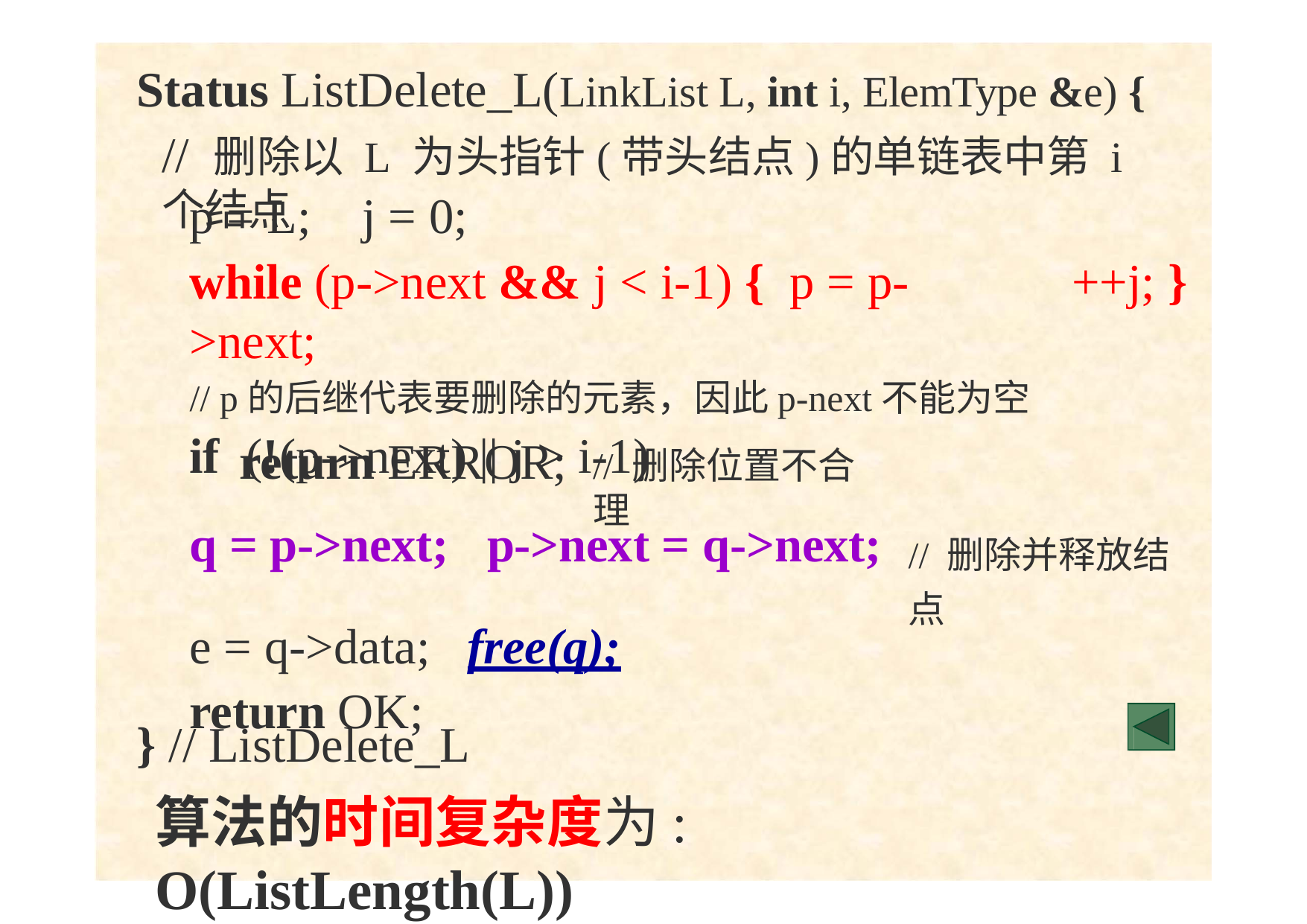

# Status ListDelete_L(LinkList L, int i, ElemType &e) {
// 删除以L 为头指针(带头结点)的单链表中第 i 个结点
p = L;	j = 0;
while (p->next && j < i-1) {	p = p->next;
// p的后继代表要删除的元素，因此p-next不能为空
if	(!(p->next) || j > i-1)
++j; }
return ERROR;
// 删除位置不合理
| q = p->next; | p->next = q->next; | // 删除并释放结点 |
| --- | --- | --- |
| e = q->data; | free(q); |  |
| return OK; |  |  |
} // ListDelete_L
算法的时间复杂度为:	O(ListLength(L))